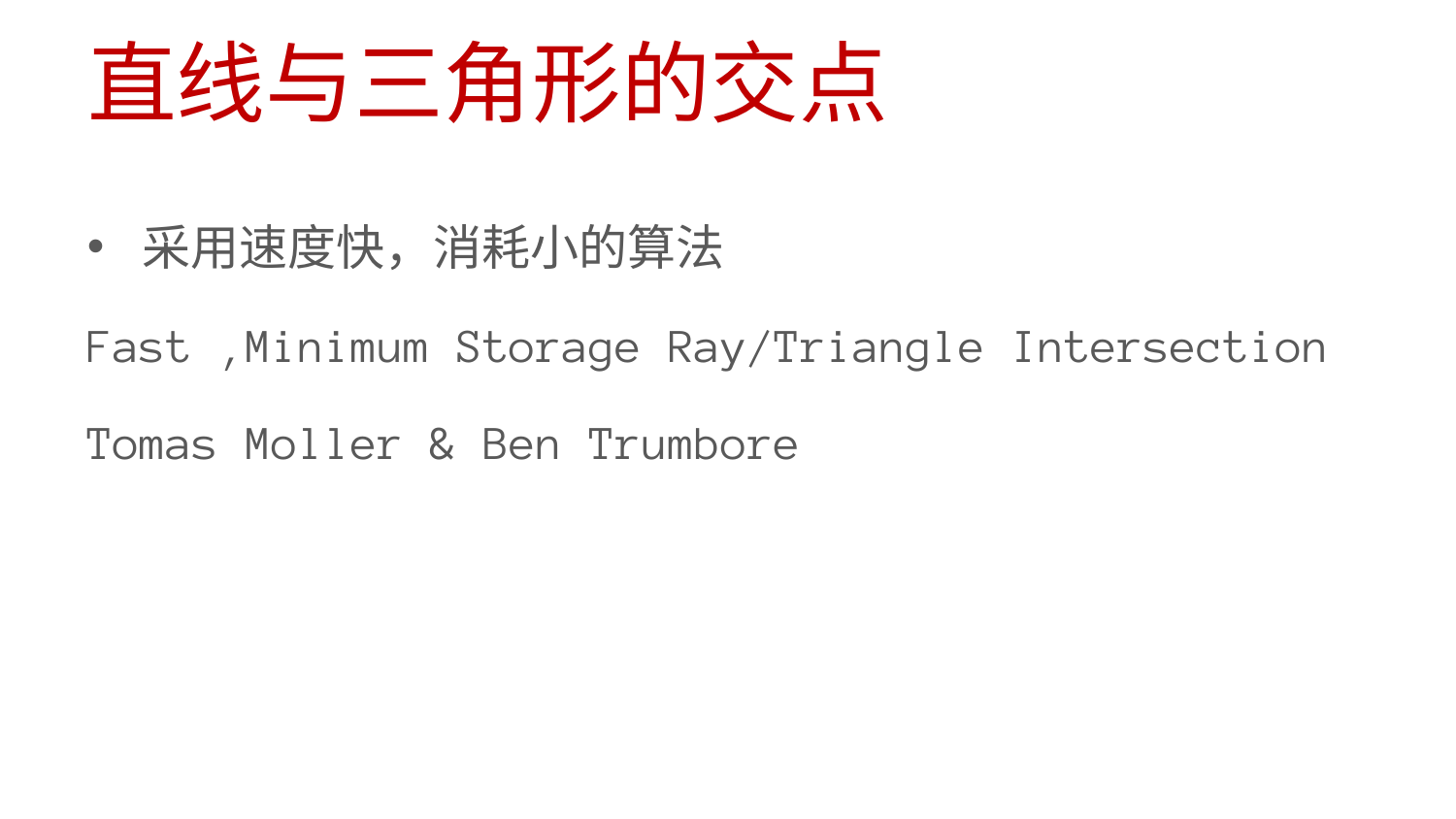

# 直线与三角形的交点
采用速度快，消耗小的算法
Fast ,Minimum Storage Ray/Triangle Intersection
Tomas Moller & Ben Trumbore